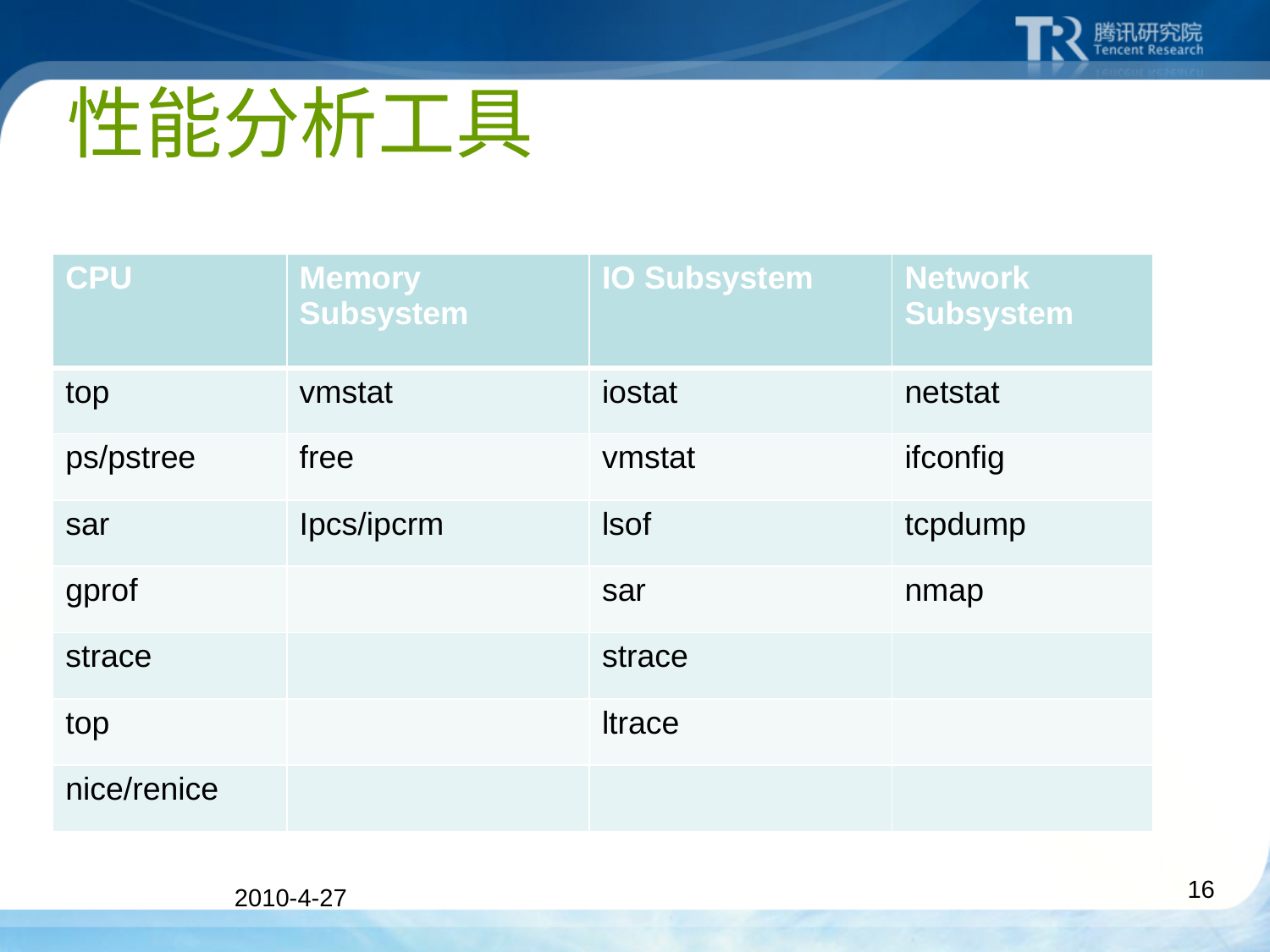

# 性能分析工具
| CPU | Memory Subsystem | IO Subsystem | Network Subsystem |
| --- | --- | --- | --- |
| top | vmstat | iostat | netstat |
| ps/pstree | free | vmstat | ifconfig |
| sar | Ipcs/ipcrm | lsof | tcpdump |
| gprof |  | sar | nmap |
| strace |  | strace |  |
| top |  | ltrace |  |
| nice/renice |  |  |  |
2010-4-27
16